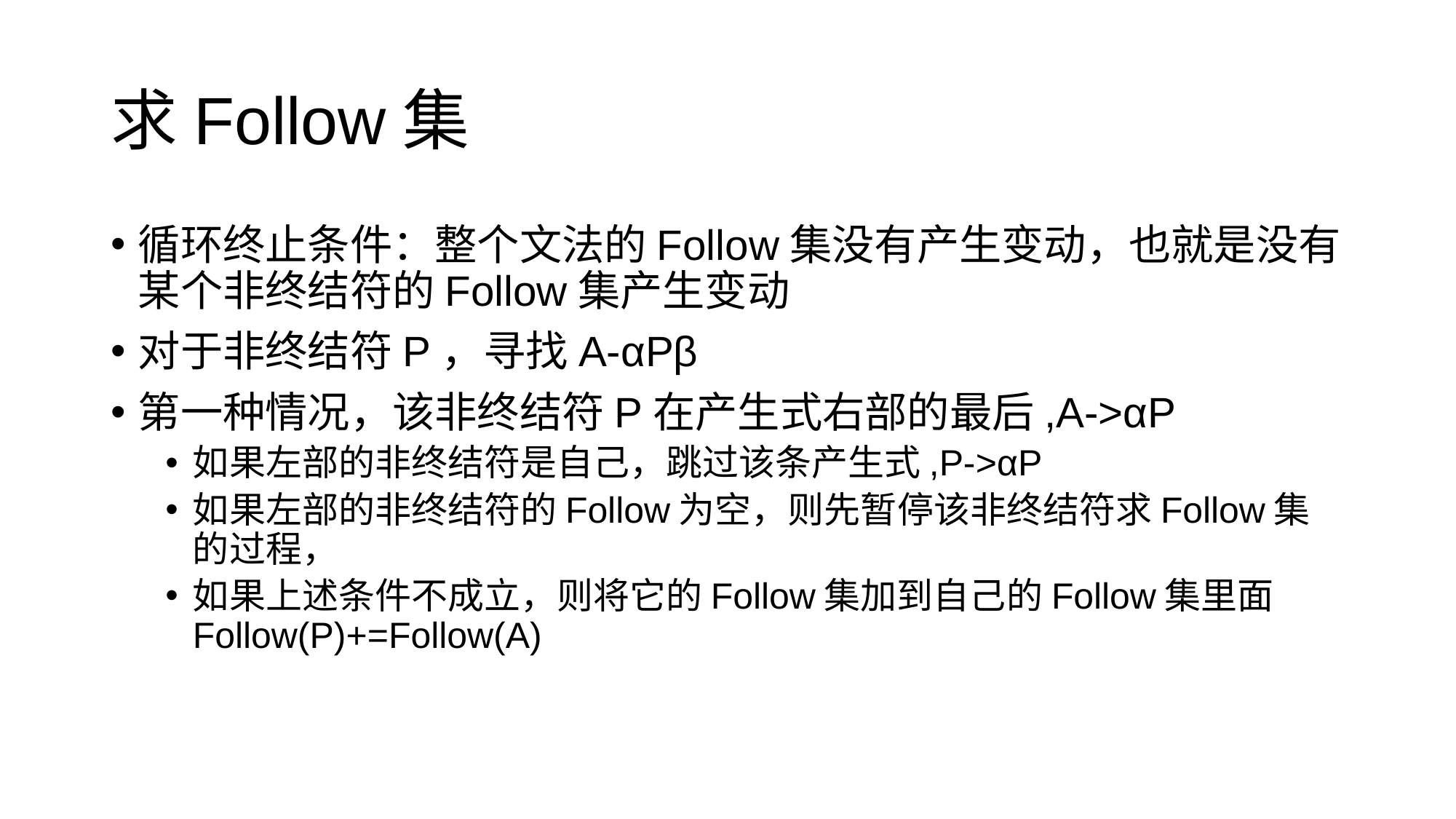

# 求Follow集
循环终止条件：整个文法的Follow集没有产生变动，也就是没有某个非终结符的Follow集产生变动
对于非终结符P，寻找A-αPβ
第一种情况，该非终结符P在产生式右部的最后,A->αP
如果左部的非终结符是自己，跳过该条产生式,P->αP
如果左部的非终结符的Follow为空，则先暂停该非终结符求Follow集的过程，
如果上述条件不成立，则将它的Follow集加到自己的Follow集里面Follow(P)+=Follow(A)